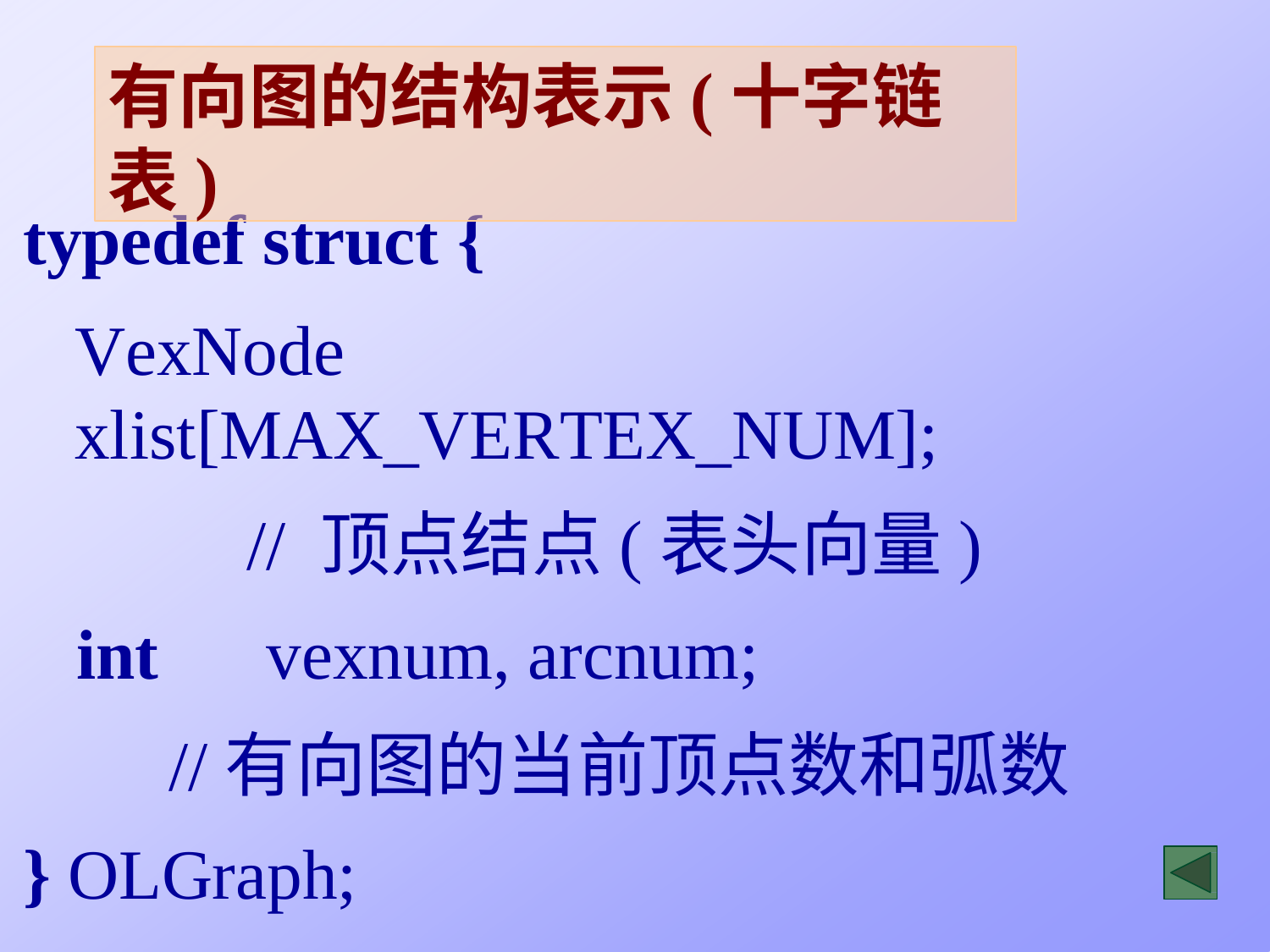

有向图的结构表示(十字链表)
typedef struct {
VexNode	xlist[MAX_VERTEX_NUM];
// 顶点结点(表头向量)
int	vexnum, arcnum;
//有向图的当前顶点数和弧数
} OLGraph;